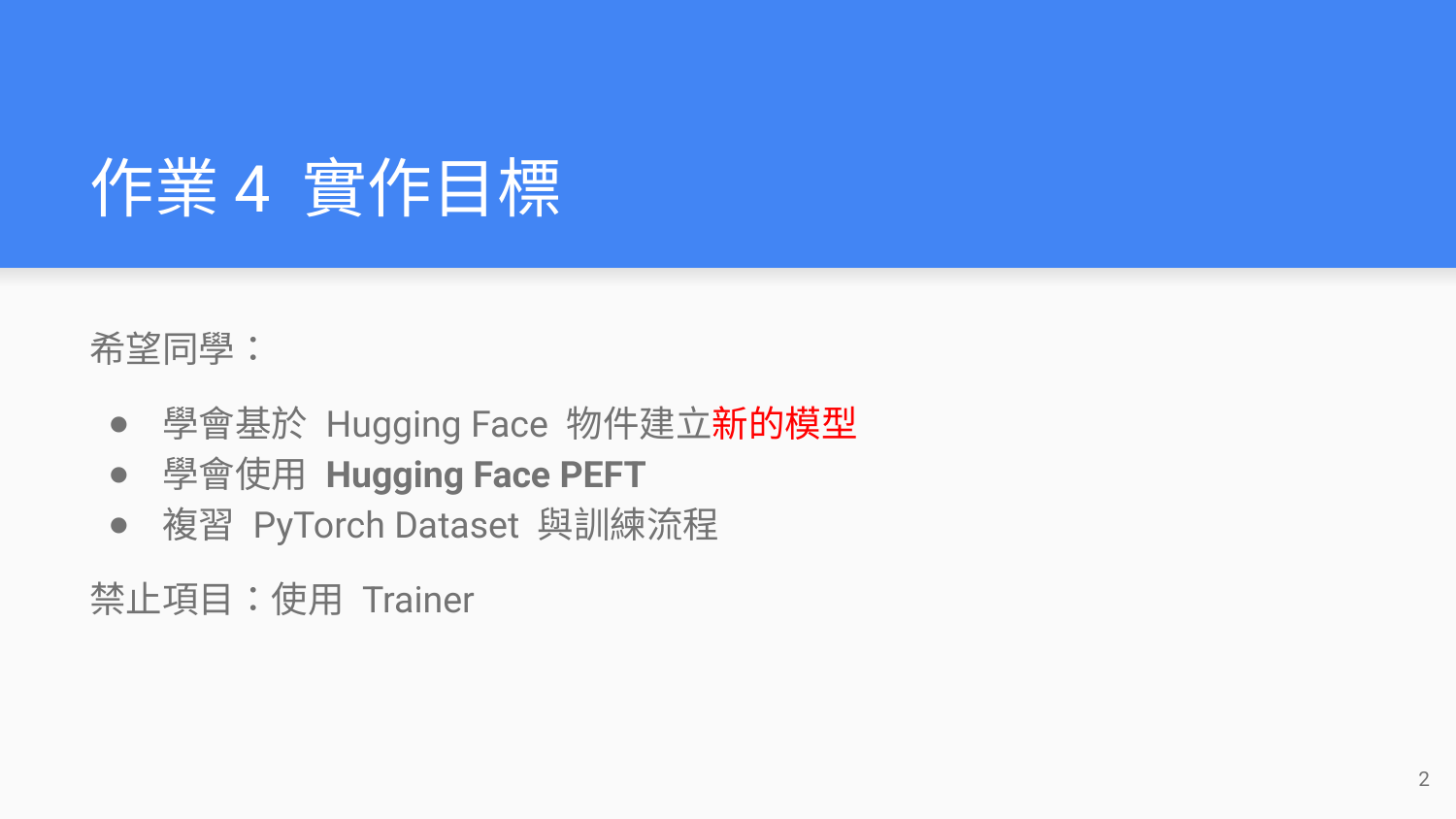

# 作業4 實作目標
希望同學：
學會基於 Hugging Face 物件建立新的模型
學會使用 Hugging Face PEFT
複習 PyTorch Dataset 與訓練流程
禁止項目：使用 Trainer
2